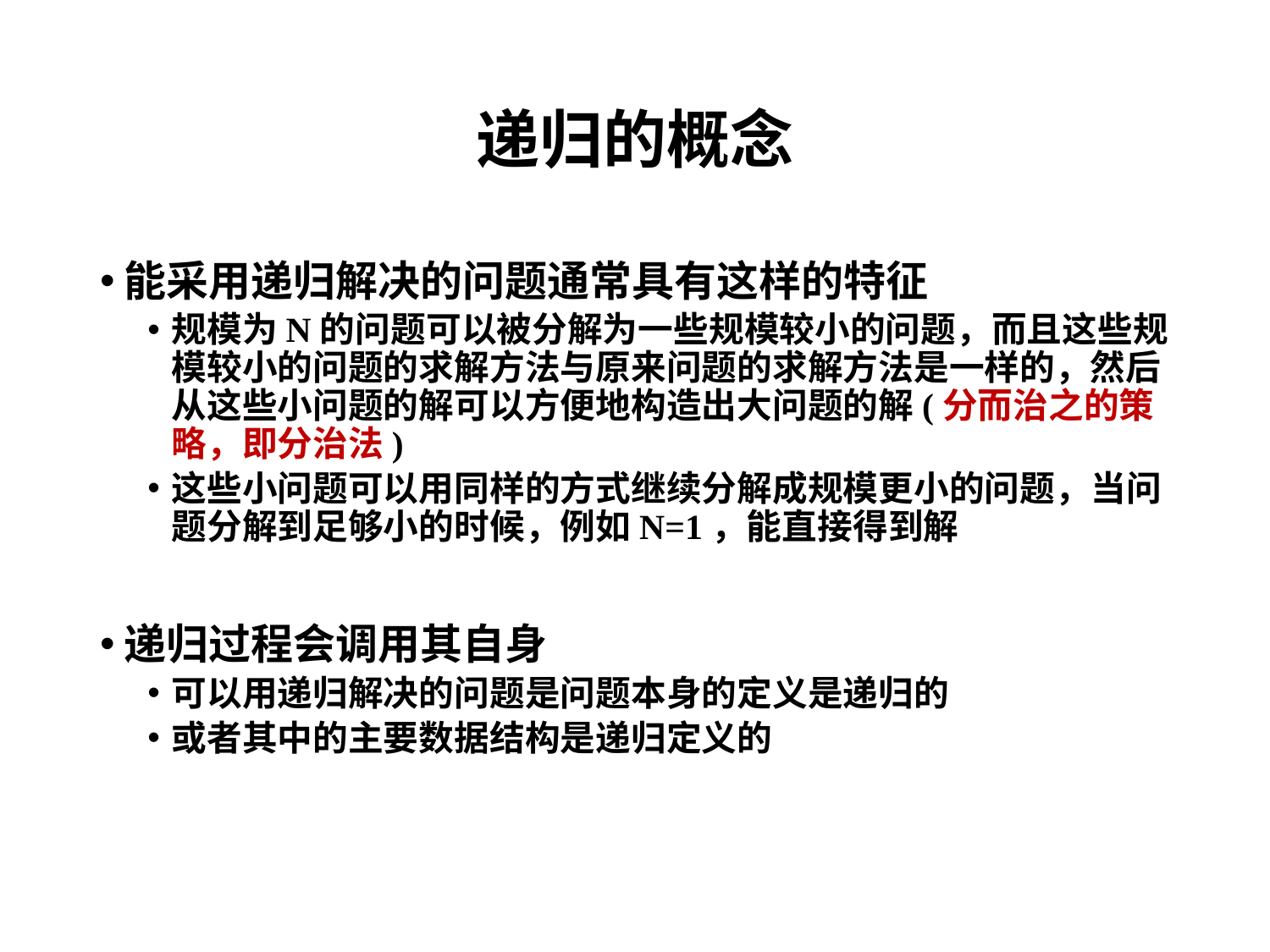

# 递归的概念
能采用递归解决的问题通常具有这样的特征
规模为N的问题可以被分解为一些规模较小的问题，而且这些规模较小的问题的求解方法与原来问题的求解方法是一样的，然后从这些小问题的解可以方便地构造出大问题的解(分而治之的策略，即分治法)
这些小问题可以用同样的方式继续分解成规模更小的问题，当问题分解到足够小的时候，例如N=1，能直接得到解

递归过程会调用其自身
可以用递归解决的问题是问题本身的定义是递归的
或者其中的主要数据结构是递归定义的